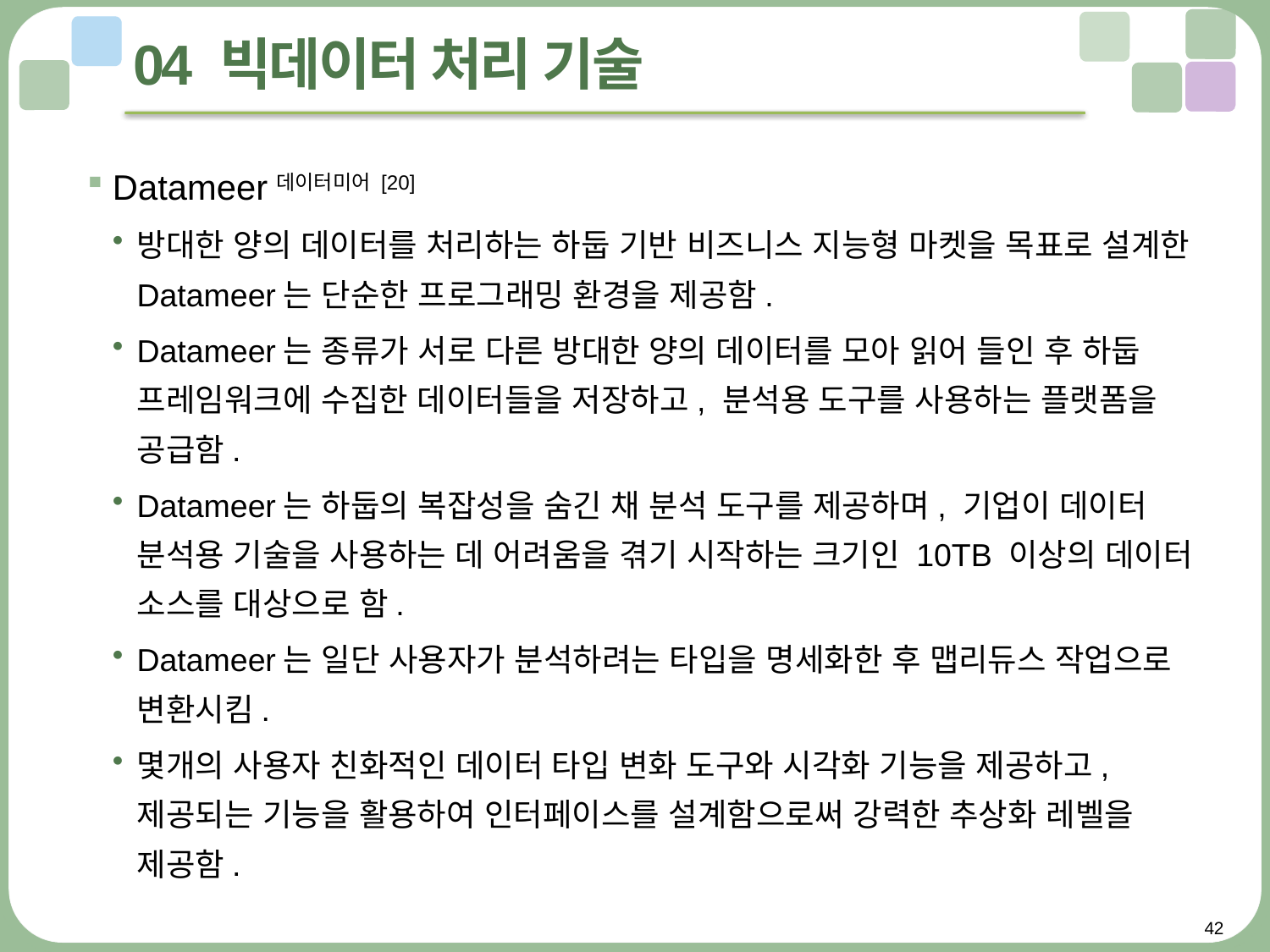

# 04 빅데이터 처리 기술
Datameer데이터미어 [20]
방대한 양의 데이터를 처리하는 하둡 기반 비즈니스 지능형 마켓을 목표로 설계한 Datameer는 단순한 프로그래밍 환경을 제공함.
Datameer는 종류가 서로 다른 방대한 양의 데이터를 모아 읽어 들인 후 하둡 프레임워크에 수집한 데이터들을 저장하고, 분석용 도구를 사용하는 플랫폼을 공급함.
Datameer는 하둡의 복잡성을 숨긴 채 분석 도구를 제공하며, 기업이 데이터 분석용 기술을 사용하는 데 어려움을 겪기 시작하는 크기인 10TB 이상의 데이터 소스를 대상으로 함.
Datameer는 일단 사용자가 분석하려는 타입을 명세화한 후 맵리듀스 작업으로 변환시킴.
몇개의 사용자 친화적인 데이터 타입 변화 도구와 시각화 기능을 제공하고, 제공되는 기능을 활용하여 인터페이스를 설계함으로써 강력한 추상화 레벨을 제공함.